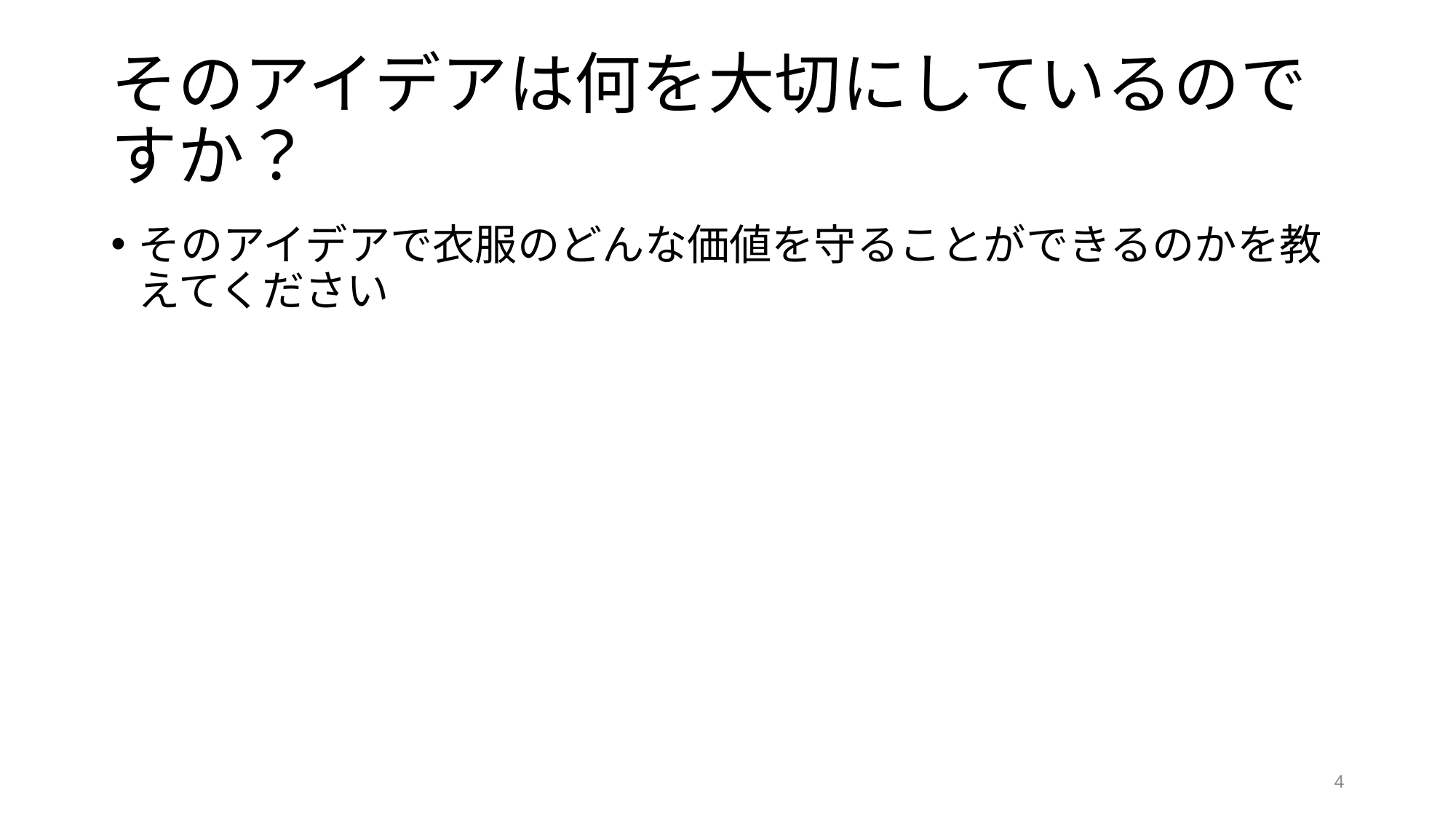

# そのアイデアは何を大切にしているのですか？
そのアイデアで衣服のどんな価値を守ることができるのかを教えてください

4